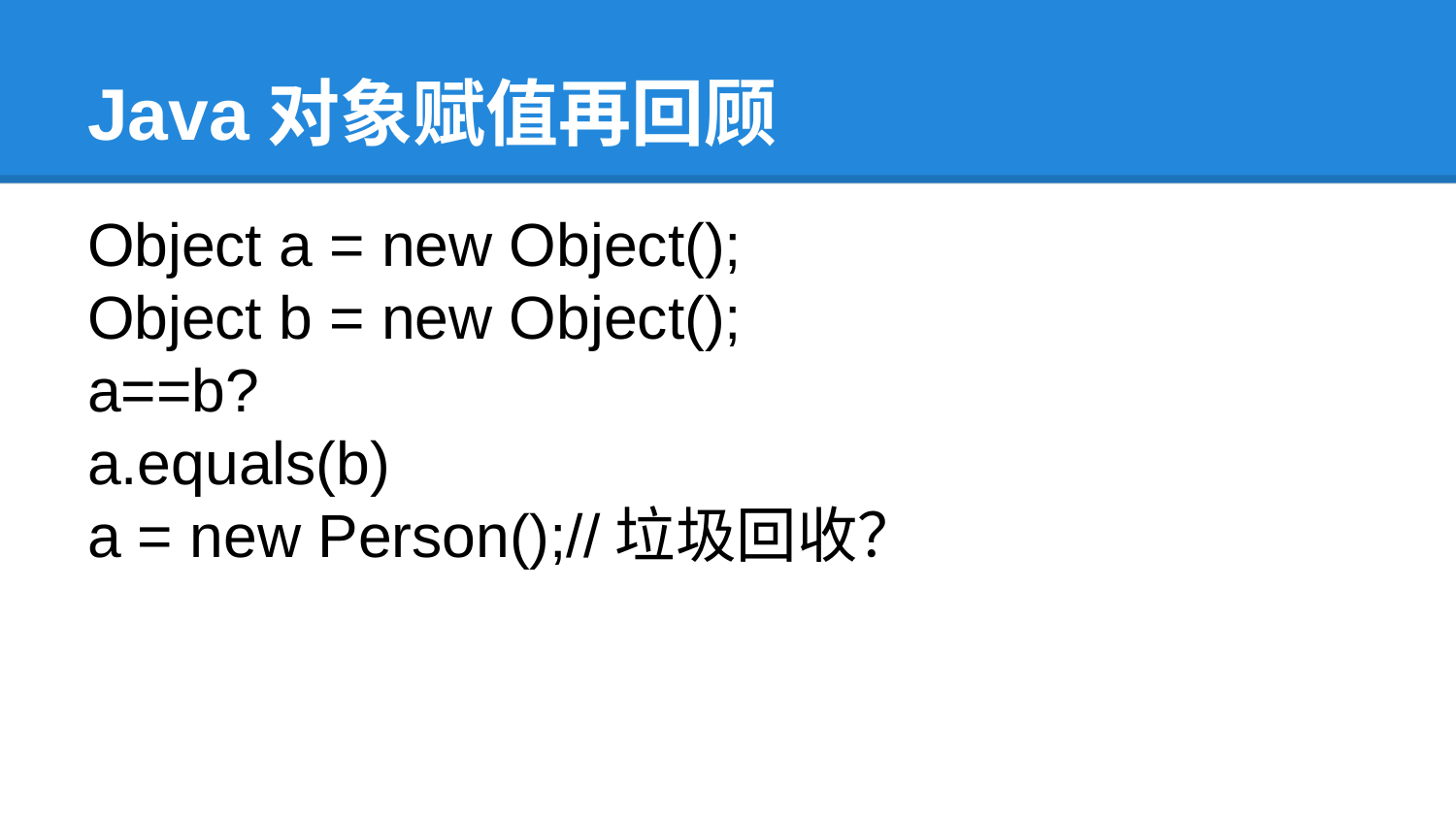

# Java对象赋值再回顾
Object a = new Object();
Object b = new Object();
a==b?
a.equals(b)
a = new Person();//垃圾回收？